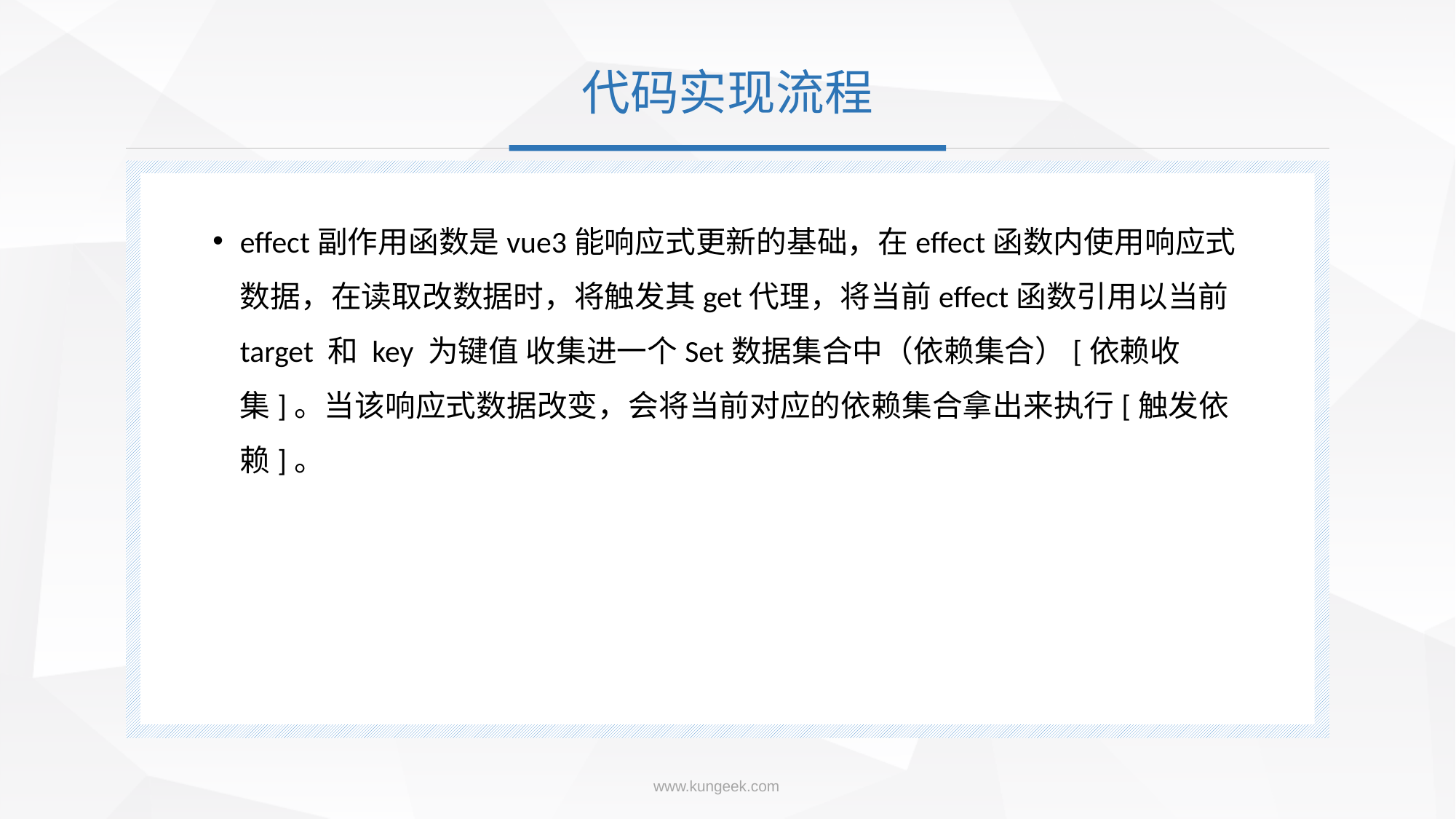

# 代码实现流程
effect副作用函数是vue3能响应式更新的基础，在effect函数内使用响应式数据，在读取改数据时，将触发其get代理，将当前effect函数引用以当前target 和 key 为键值 收集进一个Set数据集合中（依赖集合）[依赖收集]。当该响应式数据改变，会将当前对应的依赖集合拿出来执行[触发依赖]。